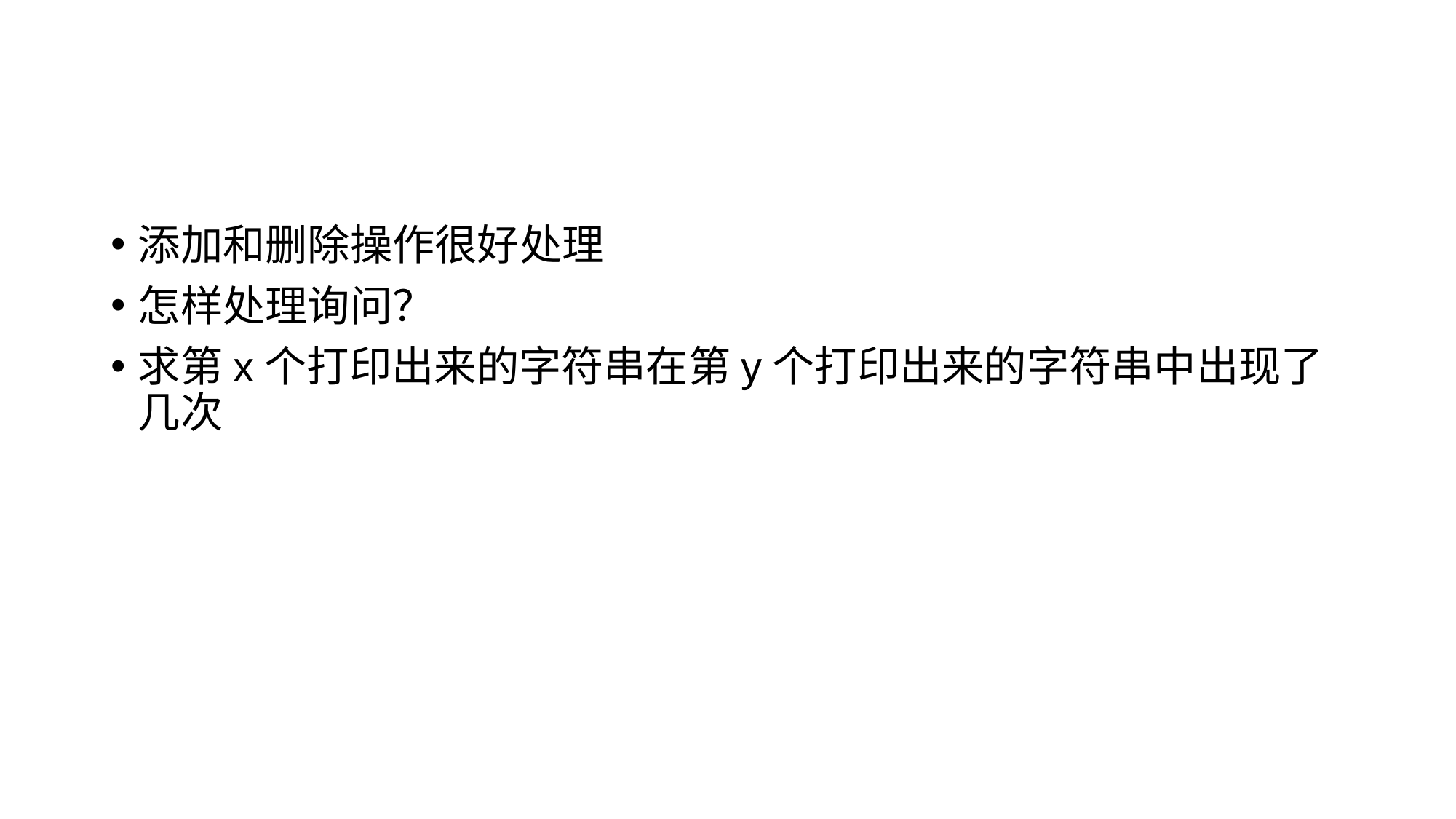

#
添加和删除操作很好处理
怎样处理询问？
求第x个打印出来的字符串在第y个打印出来的字符串中出现了几次